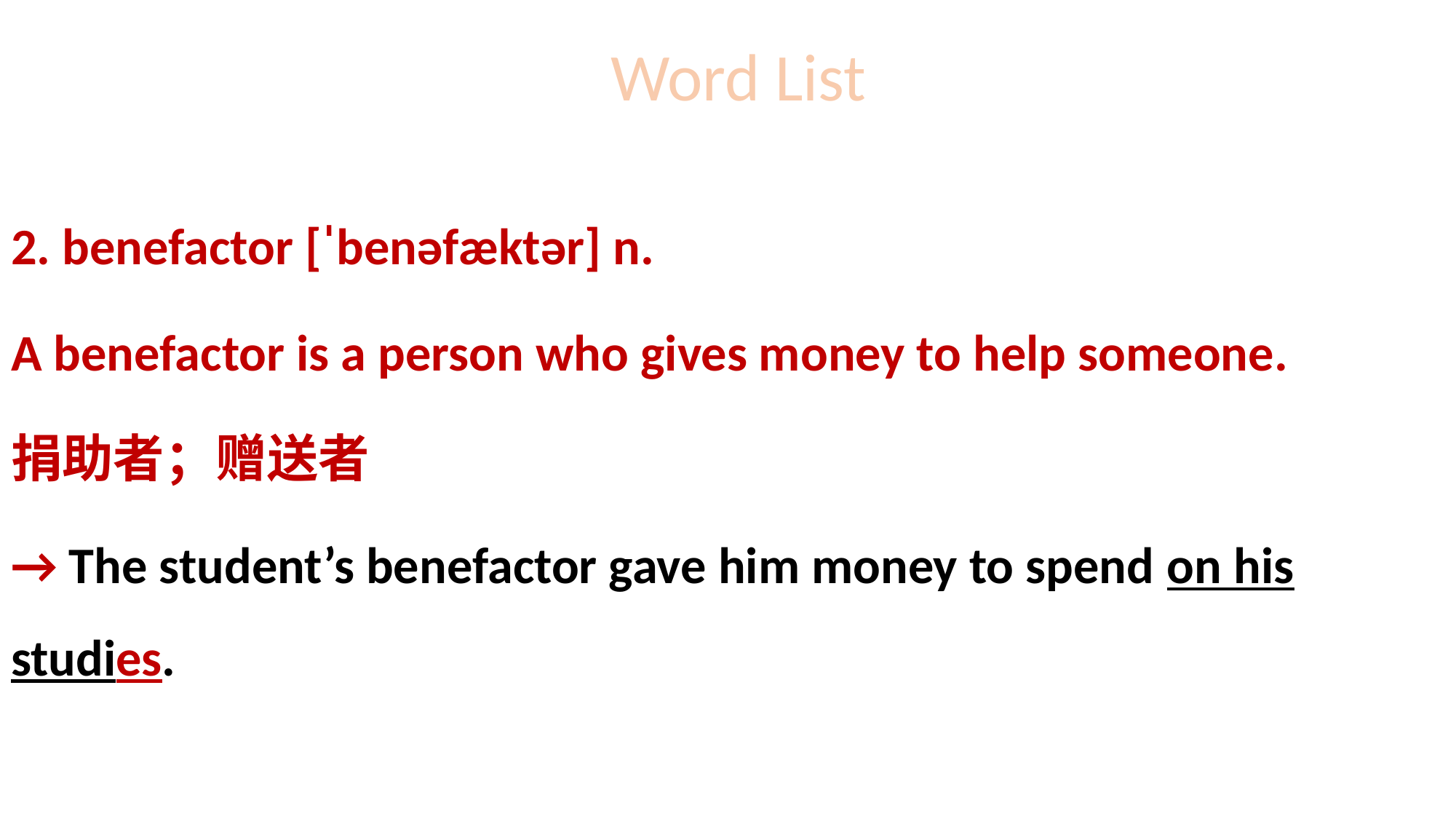

# Word List
2. benefactor [ˈbenəfӕktər] n.
A benefactor is a person who gives money to help someone.
捐助者；赠送者
→ The student’s benefactor gave him money to spend on his studies.